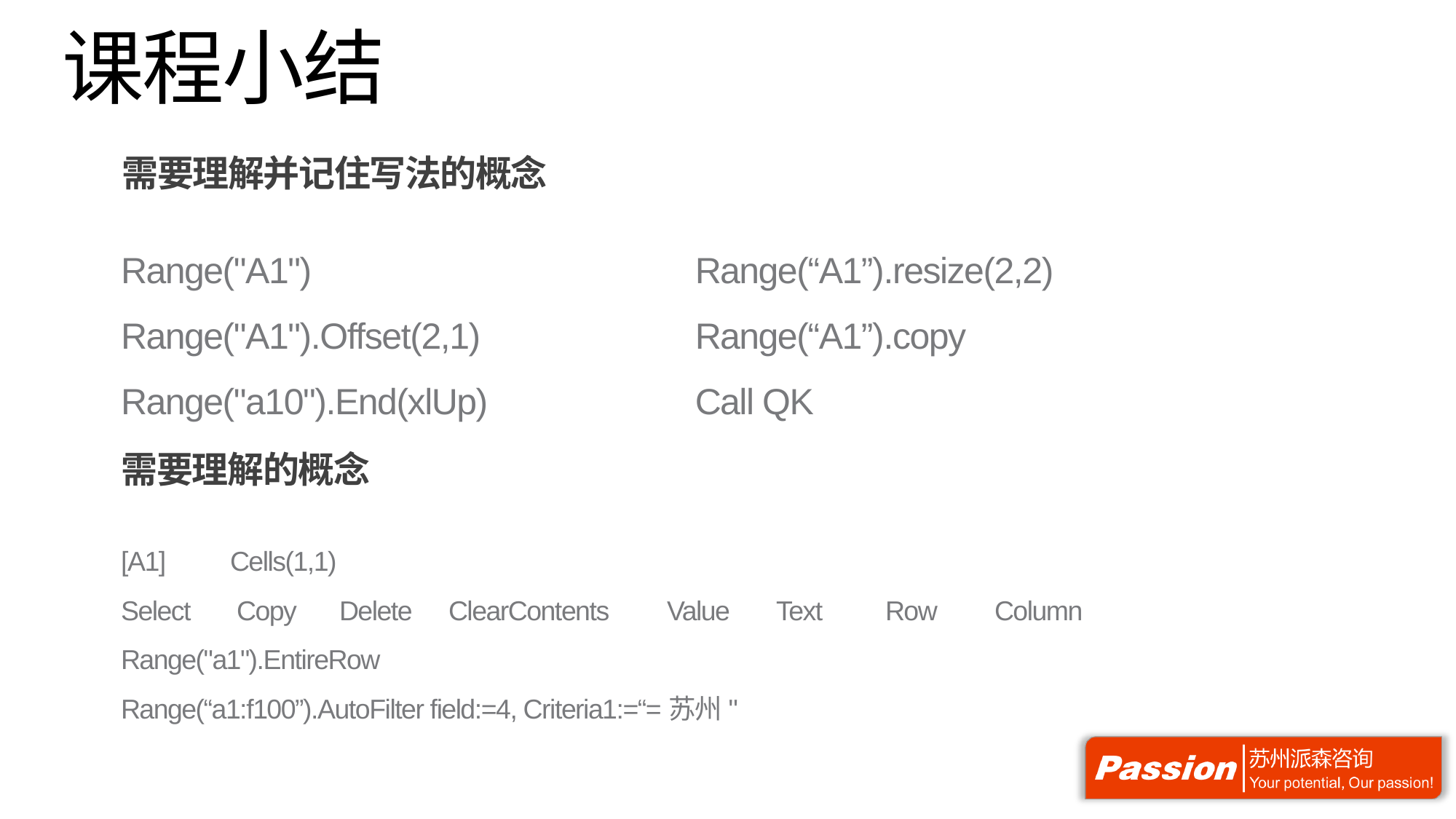

# 课程小结
需要理解并记住写法的概念
Range(“A1”).resize(2,2)
Range(“A1”).copy
Call QK

Range("A1")
Range("A1").Offset(2,1)
Range("a10").End(xlUp)

需要理解的概念
[A1]	Cells(1,1)
Select	 Copy	Delete	ClearContents	Value	Text	Row	Column
Range("a1").EntireRow
Range(“a1:f100”).AutoFilter field:=4, Criteria1:=“=苏州"